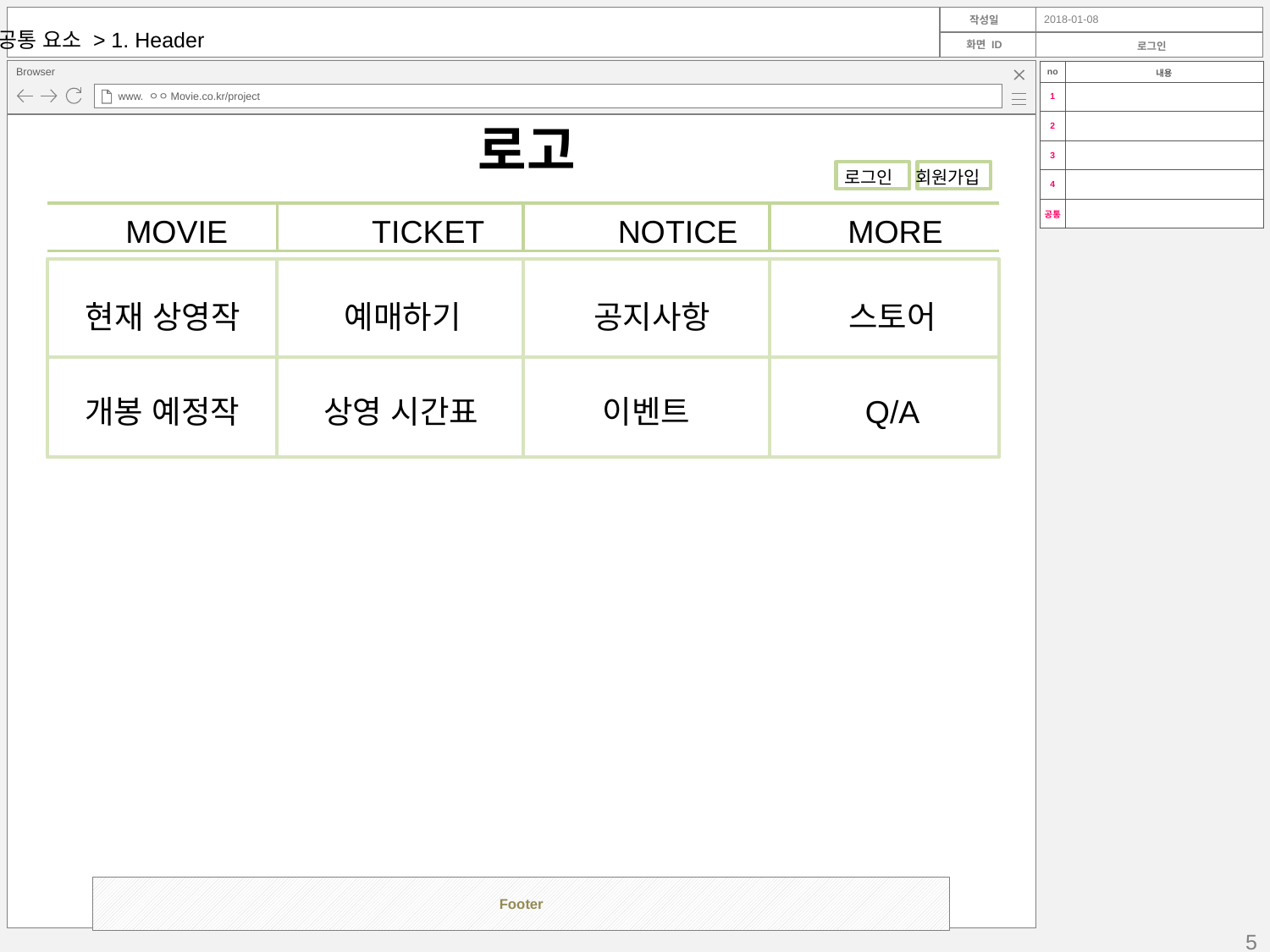

2018-01-08
공통 요소 > 1. Header
로그인
| no | 내용 |
| --- | --- |
| 1 |  |
| 2 |  |
| 3 |  |
| 4 |  |
| 공통 |  |
로고
로그인

회원가입
MOVIE
TICKET
NOTICE
MORE

현재 상영작
예매하기
공지사항
스토어
개봉 예정작
상영 시간표
이벤트
Q/A
Footer
5